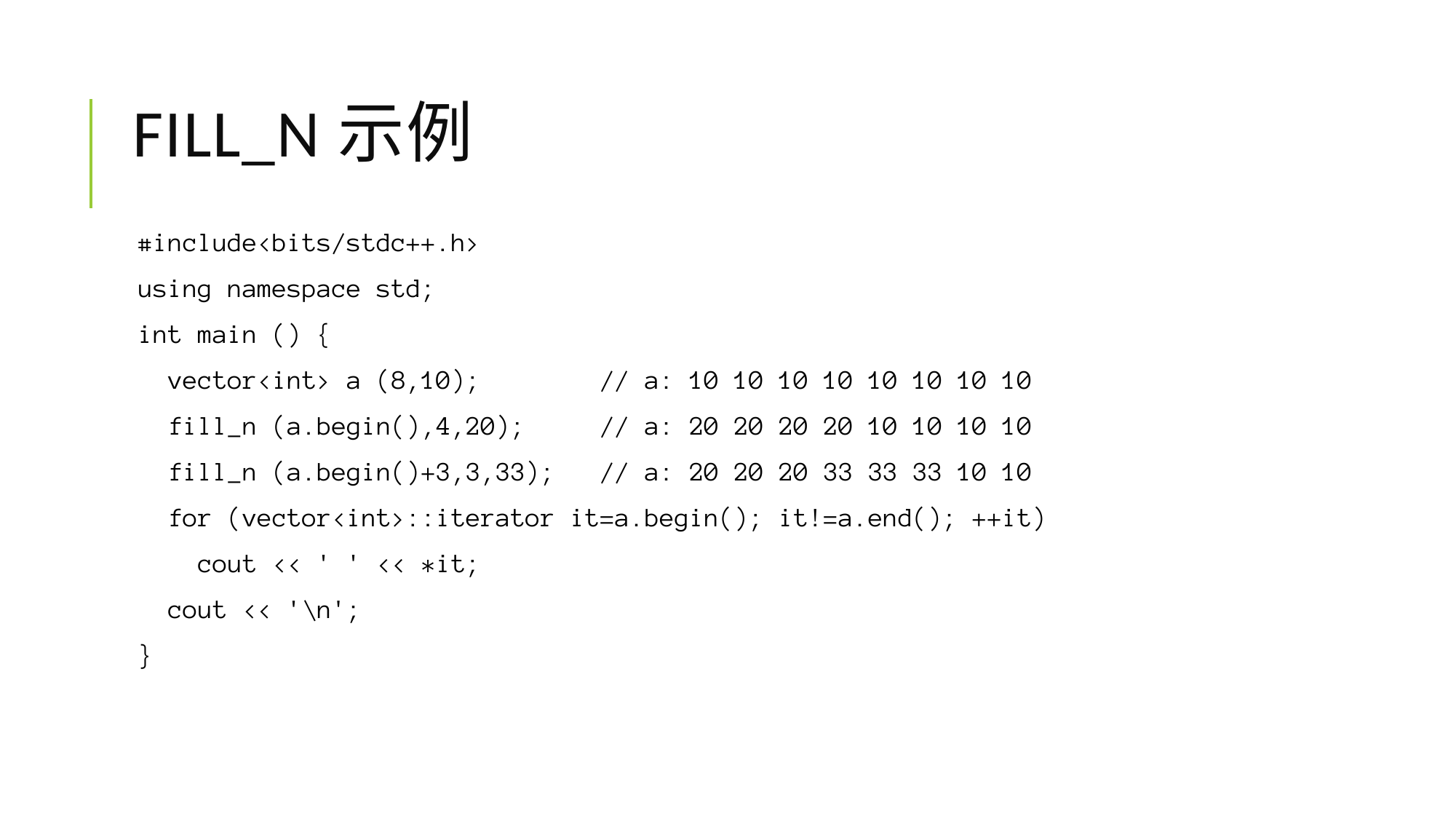

# fill_n示例
#include<bits/stdc++.h>
using namespace std;
int main () {
  vector<int> a (8,10);        // a: 10 10 10 10 10 10 10 10
  fill_n (a.begin(),4,20);     // a: 20 20 20 20 10 10 10 10
  fill_n (a.begin()+3,3,33);   // a: 20 20 20 33 33 33 10 10
  for (vector<int>::iterator it=a.begin(); it!=a.end(); ++it)
    cout << ' ' << *it;
  cout << '\n';
}